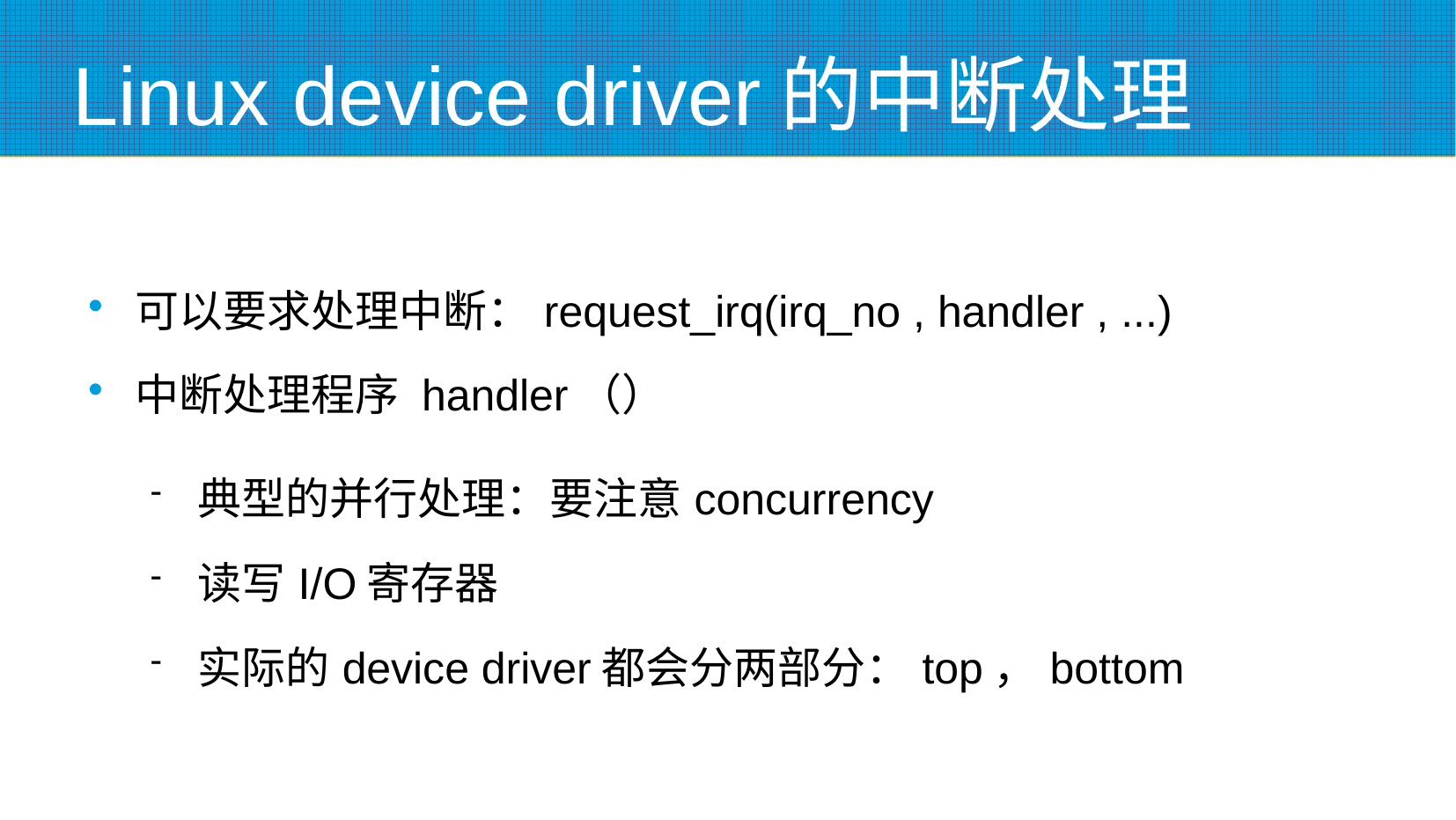

# Linux device driver的中断处理

可以要求处理中断：request_irq(irq_no , handler , ...)
中断处理程序 handler（）
典型的并行处理：要注意concurrency
读写I/O寄存器
实际的device driver都会分两部分：top，bottom